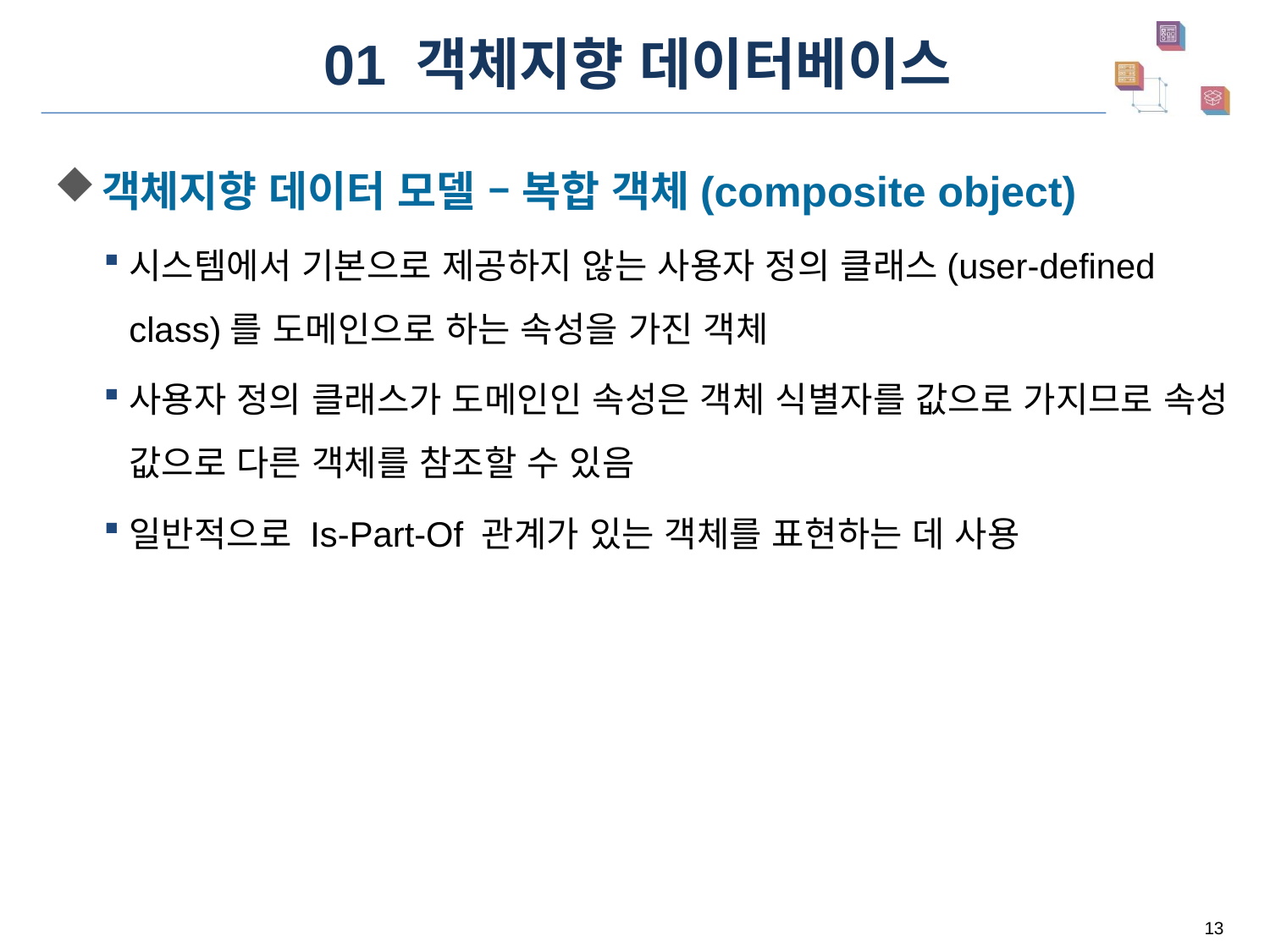

# 01 객체지향 데이터베이스
객체지향 데이터 모델 – 복합 객체(composite object)
시스템에서 기본으로 제공하지 않는 사용자 정의 클래스(user-defined class)를 도메인으로 하는 속성을 가진 객체
사용자 정의 클래스가 도메인인 속성은 객체 식별자를 값으로 가지므로 속성 값으로 다른 객체를 참조할 수 있음
일반적으로 Is-Part-Of 관계가 있는 객체를 표현하는 데 사용